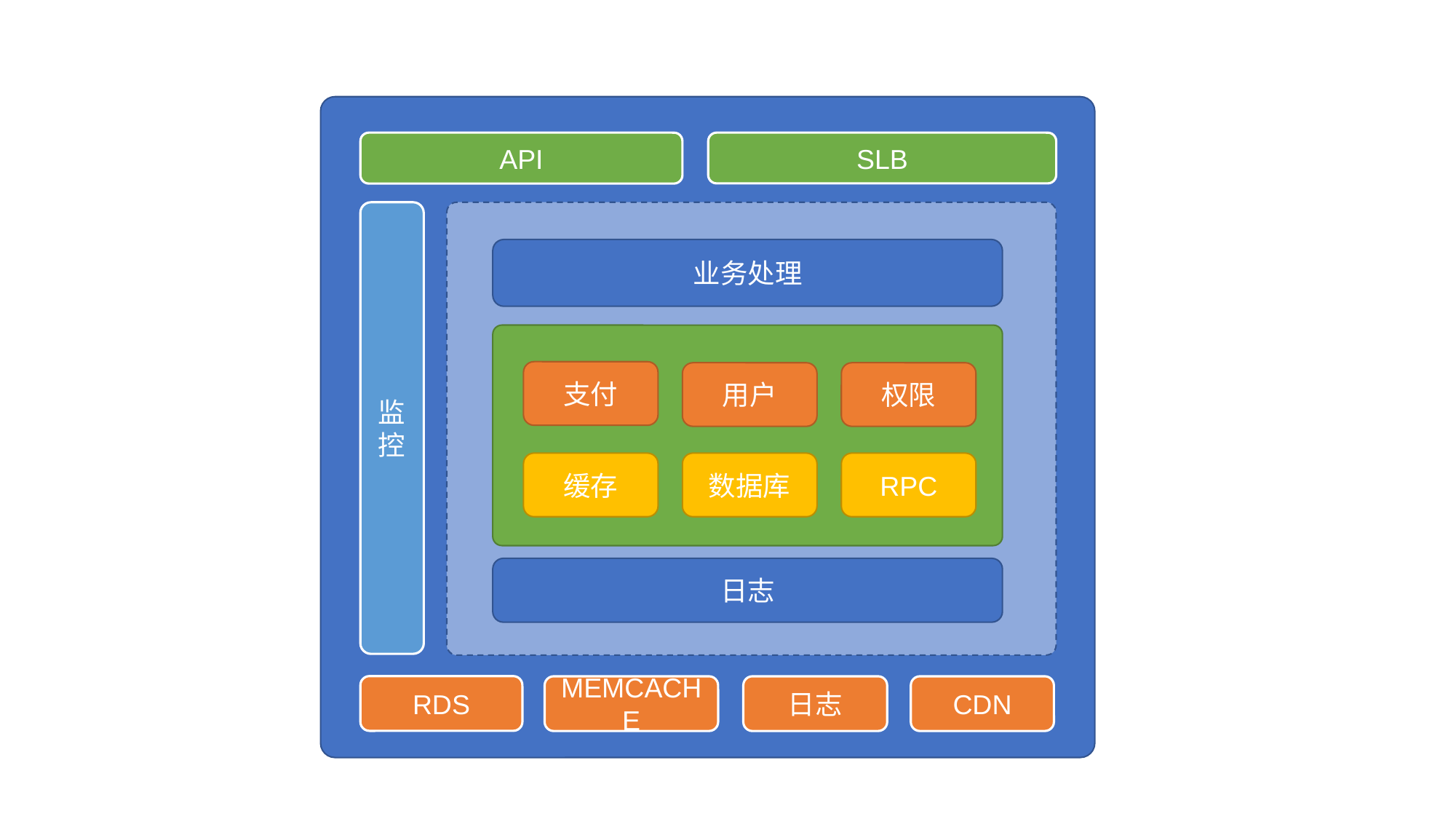

API
SLB
监控

业务处理

支付
用户
权限
缓存
数据库
RPC
日志
RDS
MEMCACHE
日志
CDN